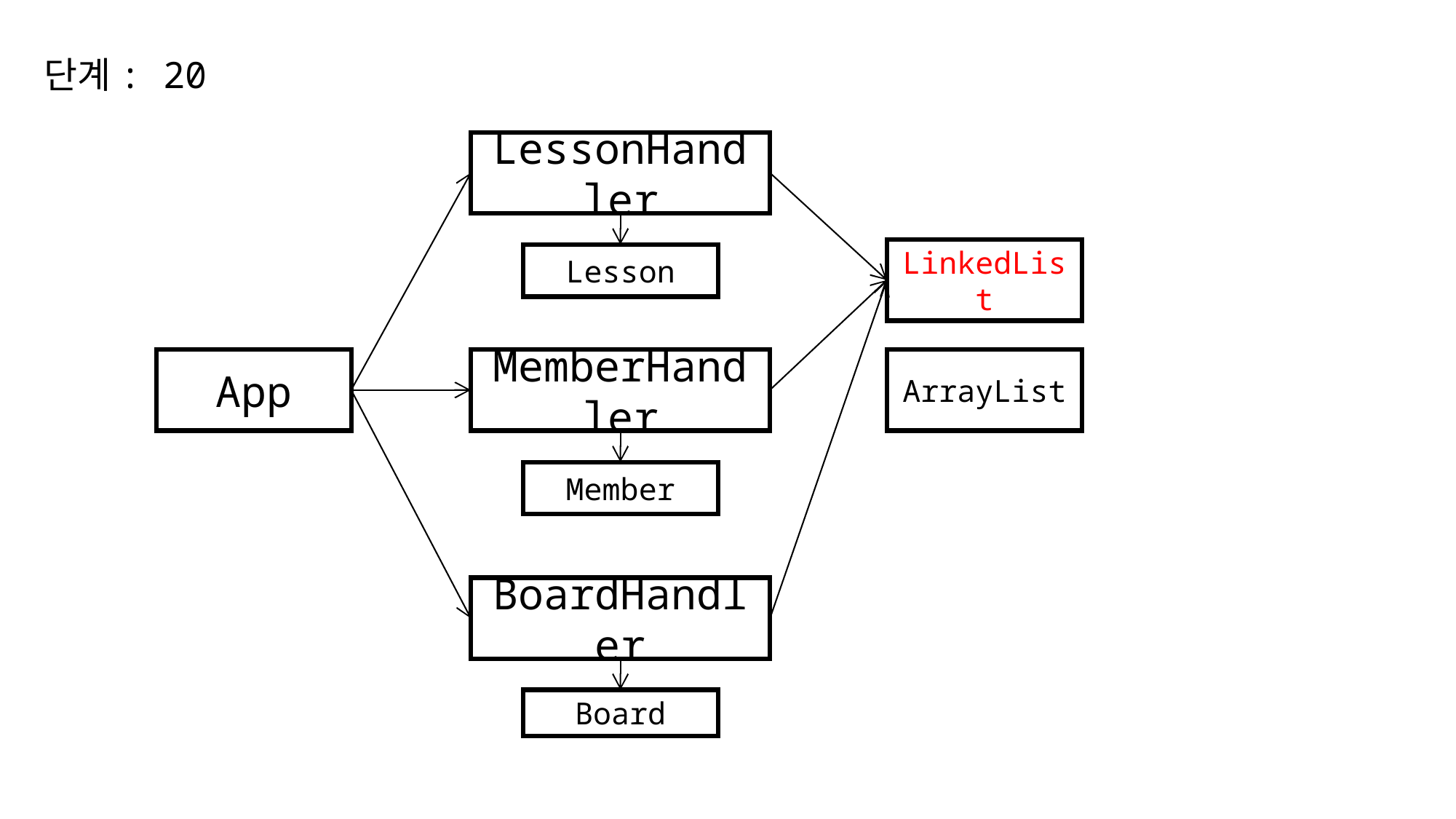

단계: 20
LessonHandler
LinkedList
Lesson
MemberHandler
ArrayList
App
Member
BoardHandler
Board